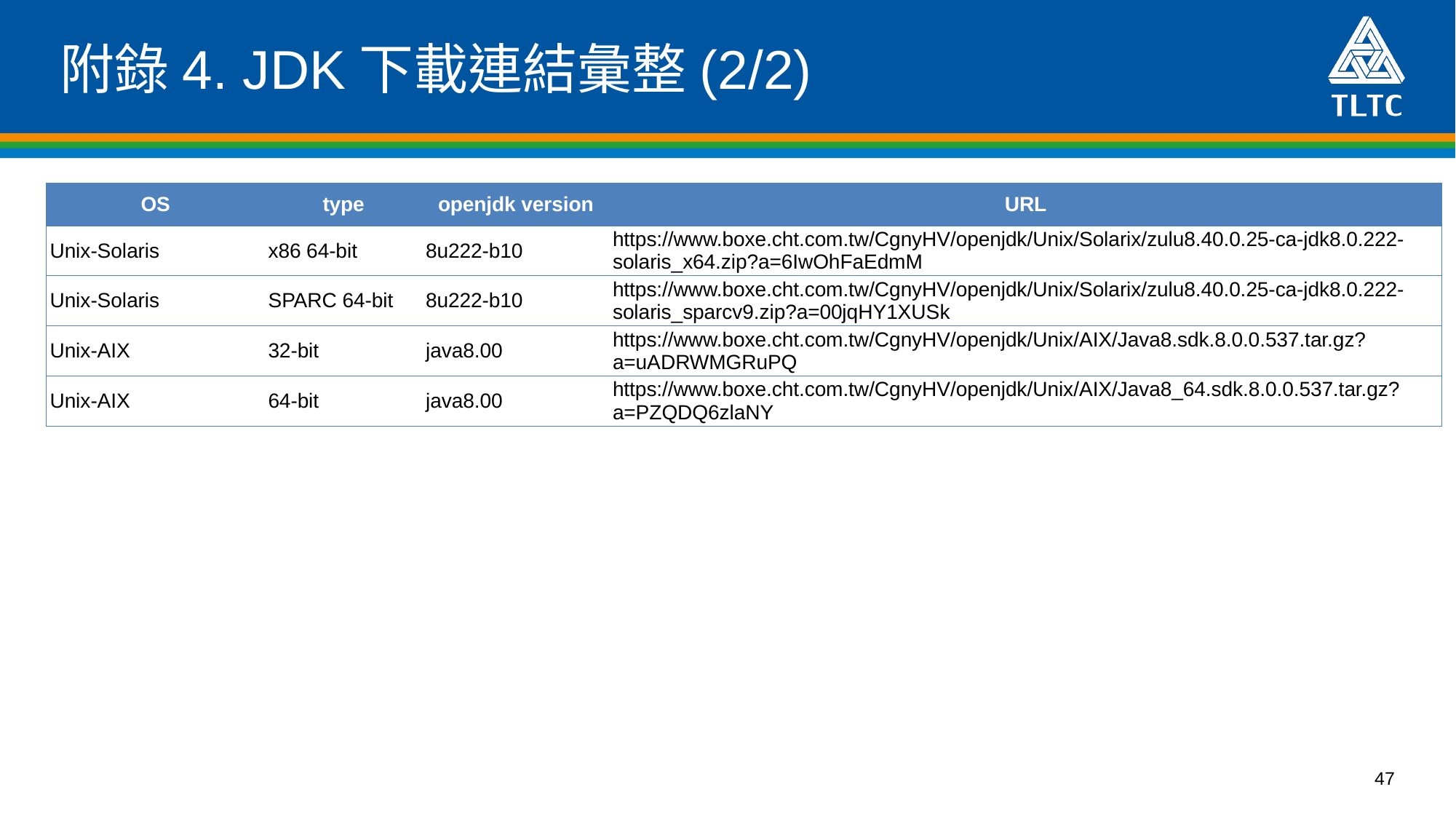

# 附錄4. JDK下載連結彙整(2/2)
| OS | type | openjdk version | URL |
| --- | --- | --- | --- |
| Unix-Solaris | x86 64-bit | 8u222-b10 | https://www.boxe.cht.com.tw/CgnyHV/openjdk/Unix/Solarix/zulu8.40.0.25-ca-jdk8.0.222-solaris\_x64.zip?a=6IwOhFaEdmM |
| Unix-Solaris | SPARC 64-bit | 8u222-b10 | https://www.boxe.cht.com.tw/CgnyHV/openjdk/Unix/Solarix/zulu8.40.0.25-ca-jdk8.0.222-solaris\_sparcv9.zip?a=00jqHY1XUSk |
| Unix-AIX | 32-bit | java8.00 | https://www.boxe.cht.com.tw/CgnyHV/openjdk/Unix/AIX/Java8.sdk.8.0.0.537.tar.gz?a=uADRWMGRuPQ |
| Unix-AIX | 64-bit | java8.00 | https://www.boxe.cht.com.tw/CgnyHV/openjdk/Unix/AIX/Java8\_64.sdk.8.0.0.537.tar.gz?a=PZQDQ6zlaNY |
47